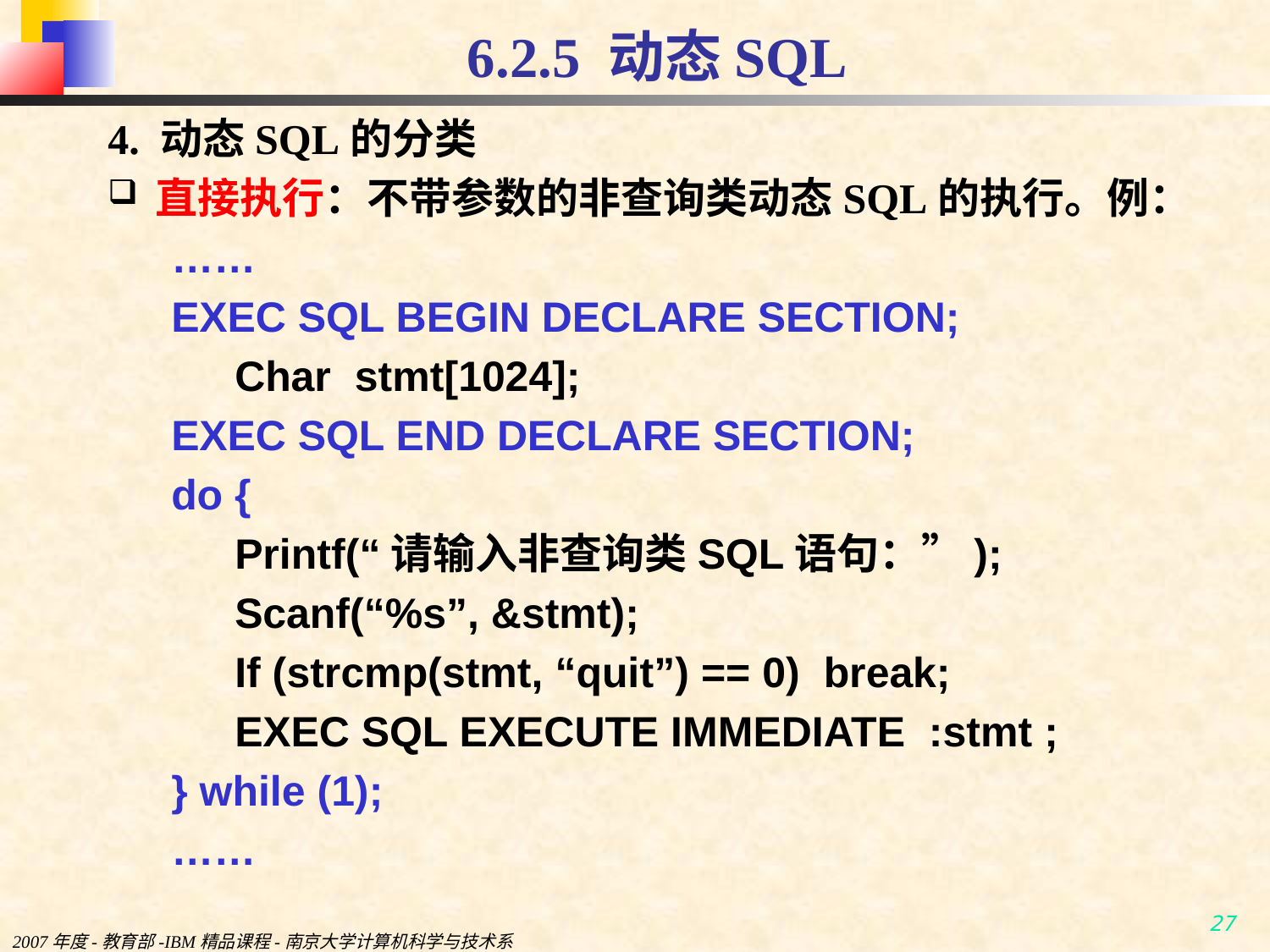

# 6.2.5 动态SQL
4. 动态SQL的分类
直接执行：不带参数的非查询类动态SQL的执行。例：
……
EXEC SQL BEGIN DECLARE SECTION;
Char  stmt[1024];
EXEC SQL END DECLARE SECTION;
do {
Printf(“请输入非查询类SQL语句：”);
Scanf(“%s”, &stmt);
If (strcmp(stmt, “quit”) == 0)  break;
EXEC SQL EXECUTE IMMEDIATE  :stmt ;
} while (1);
……
27
2007年度-教育部-IBM精品课程-南京大学计算机科学与技术系